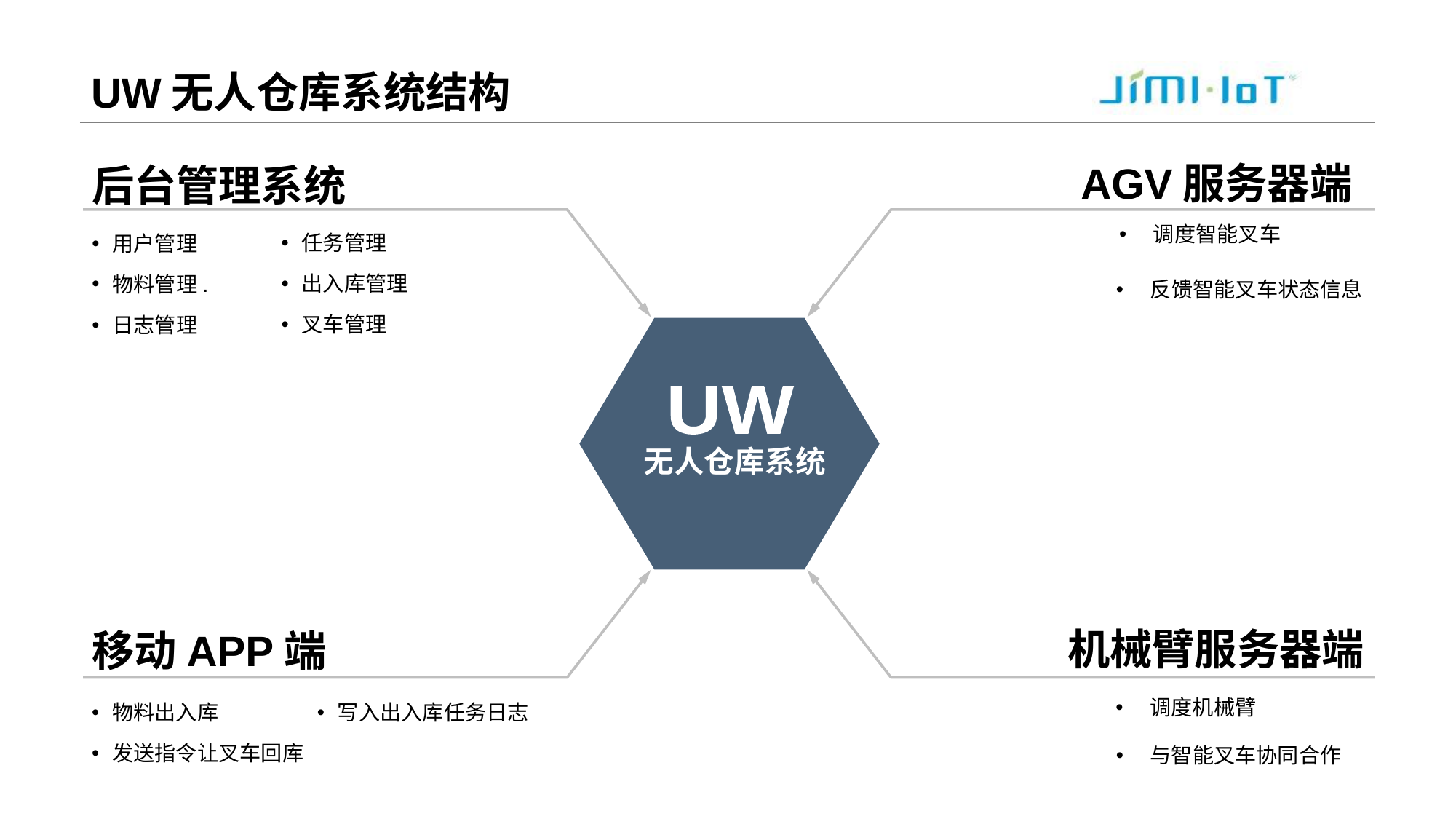

# UW无人仓库系统结构
AGV服务器端
后台管理系统
任务管理
出入库管理
叉车管理

用户管理
物料管理.
日志管理
调度智能叉车
反馈智能叉车状态信息

UW
无人仓库系统

机械臂服务器端
移动APP端
物料出入库
发送指令让叉车回库
写入出入库任务日志
调度机械臂
与智能叉车协同合作